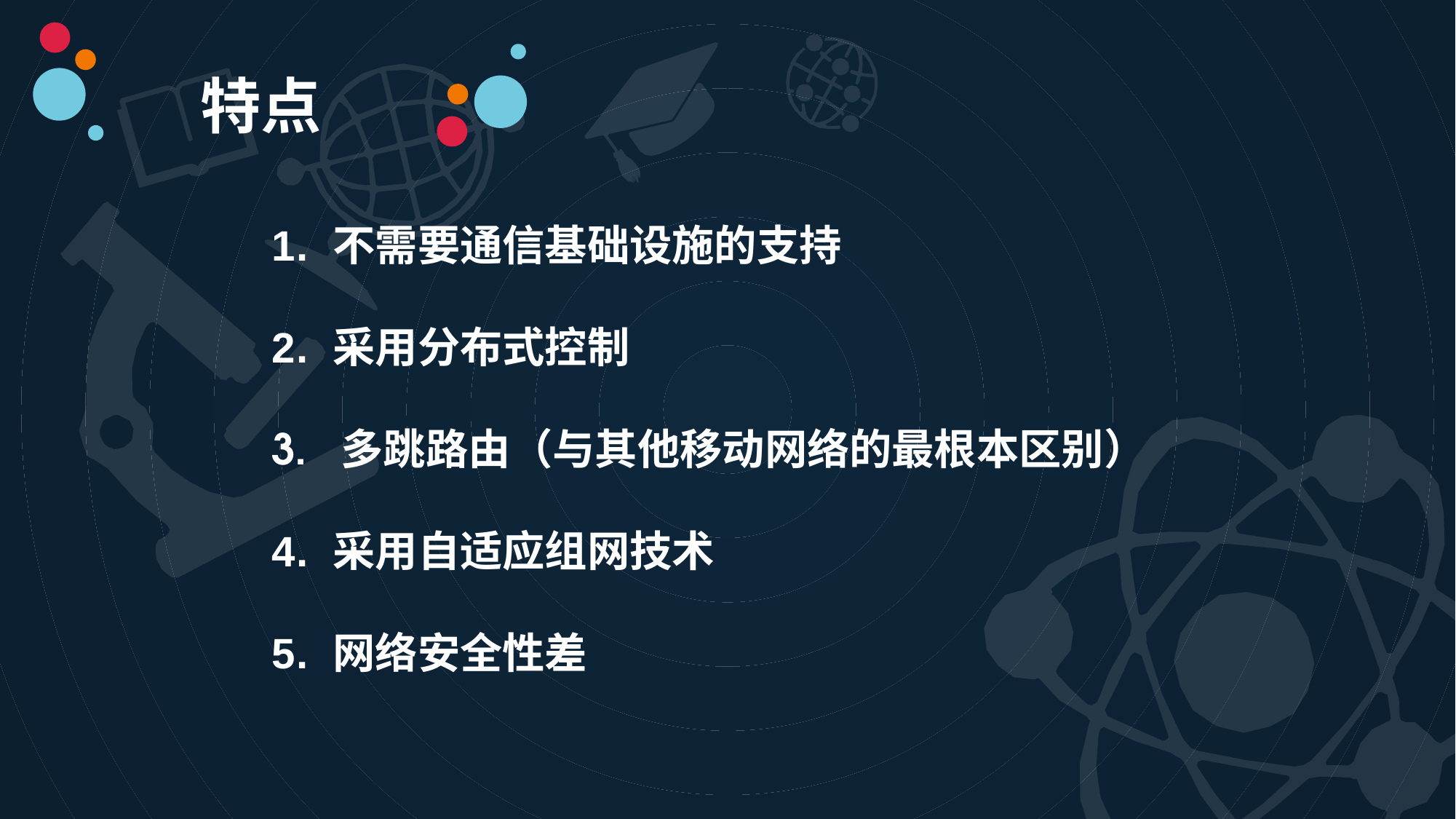

特点
不需要通信基础设施的支持

采用分布式控制

3.  多跳路由（与其他移动网络的最根本区别）

采用自适应组网技术

网络安全性差